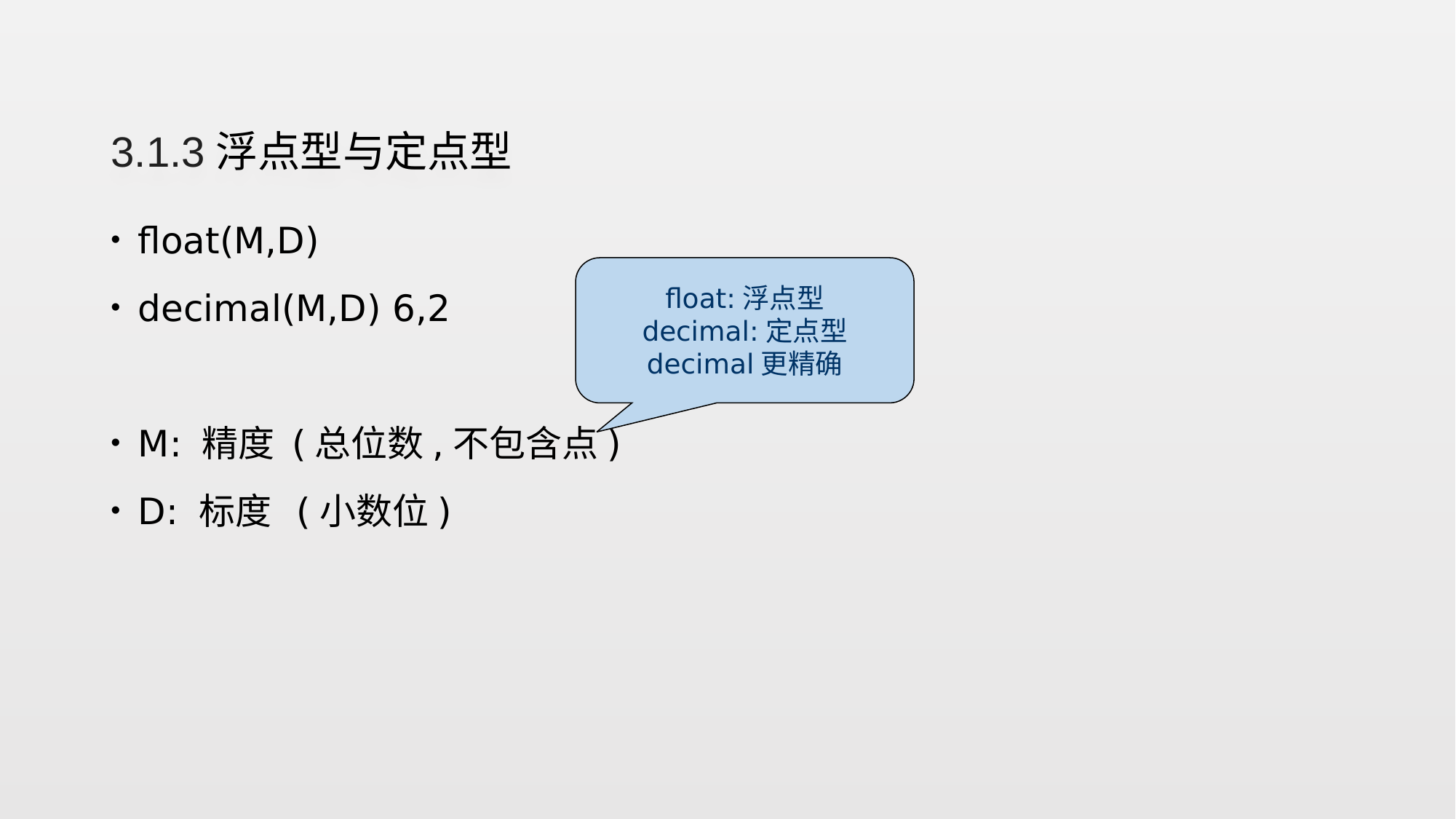

# 3.1.3浮点型与定点型
float(M,D)
decimal(M,D) 6,2

M: 精度 (总位数,不包含点)
D: 标度  (小数位)
float:浮点型
decimal:定点型
decimal更精确